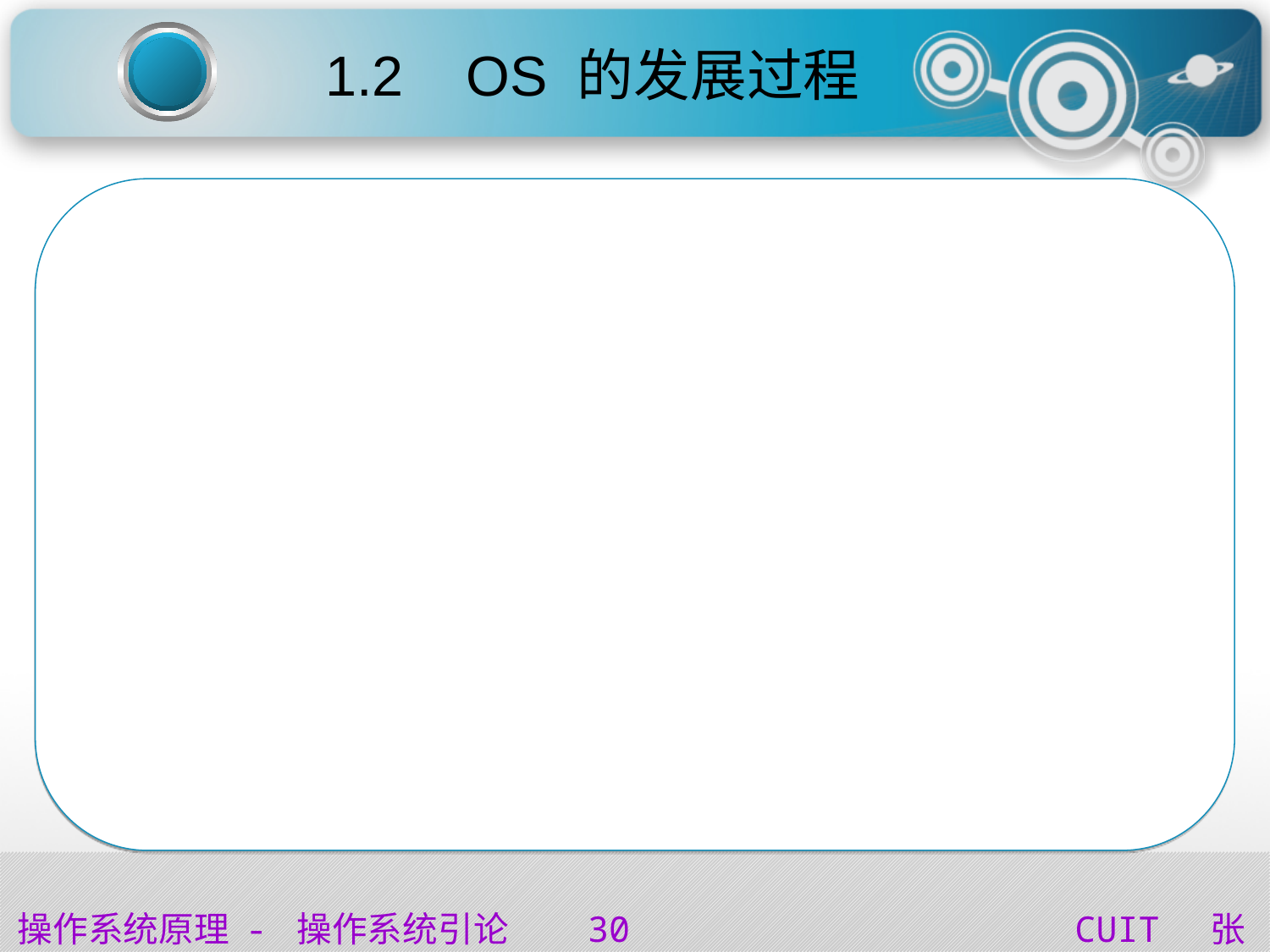

1.2    OS 的发展过程
功能
实时时钟管理   定时任务，延迟任务
连续人—机对话
过载的保护
高可靠性
与分时系统的区别